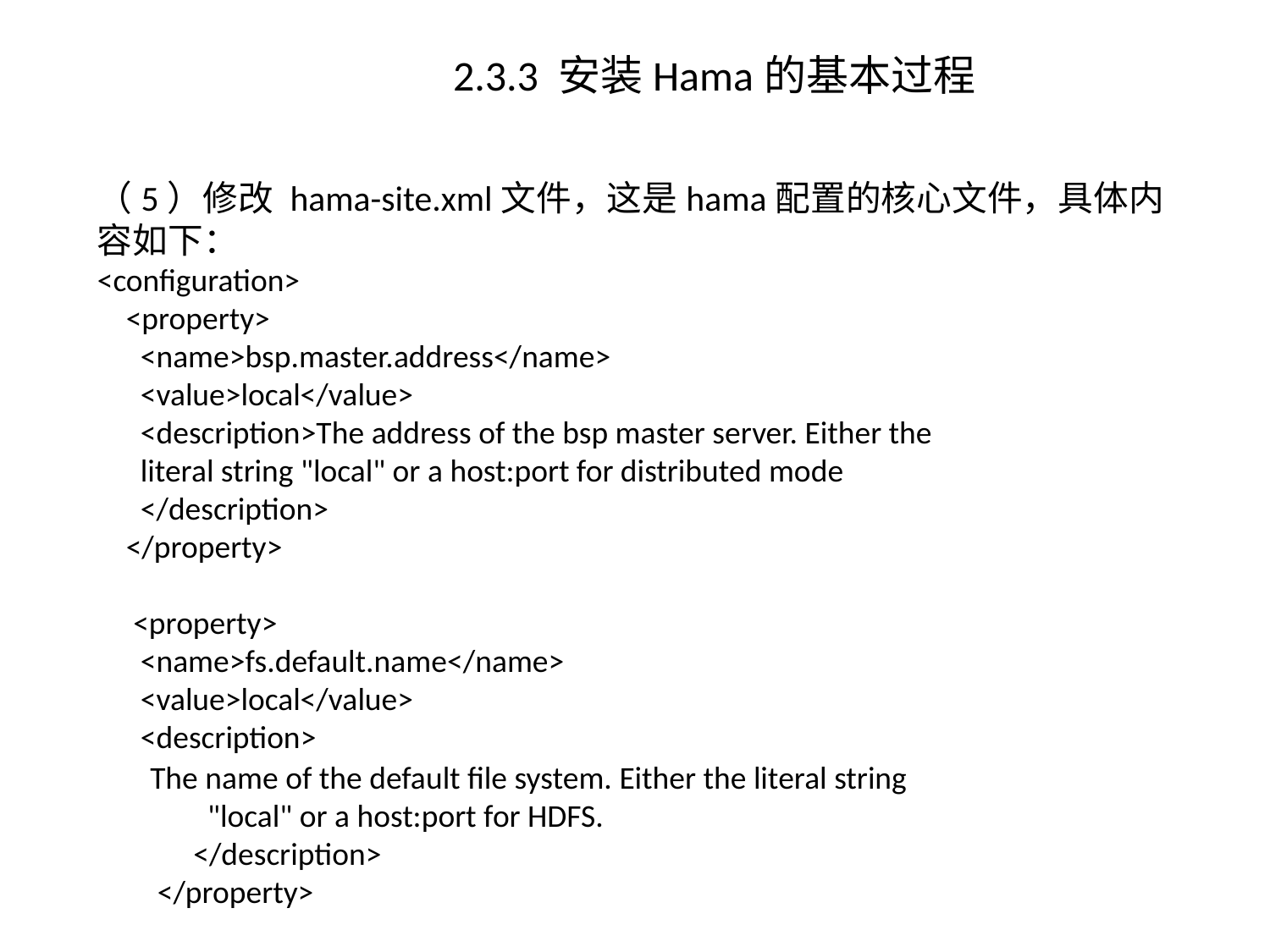

# 2.3.3 安装Hama的基本过程
（5）修改 hama-site.xml文件，这是hama配置的核心文件，具体内容如下：
<configuration>
    <property>
      <name>bsp.master.address</name>
      <value>local</value>
      <description>The address of the bsp master server. Either the
      literal string "local" or a host:port for distributed mode
      </description>
    </property>

     <property>
      <name>fs.default.name</name>
      <value>local</value>
      <description>

The name of the default file system. Either the literal string
        "local" or a host:port for HDFS.
      </description>
 </property>